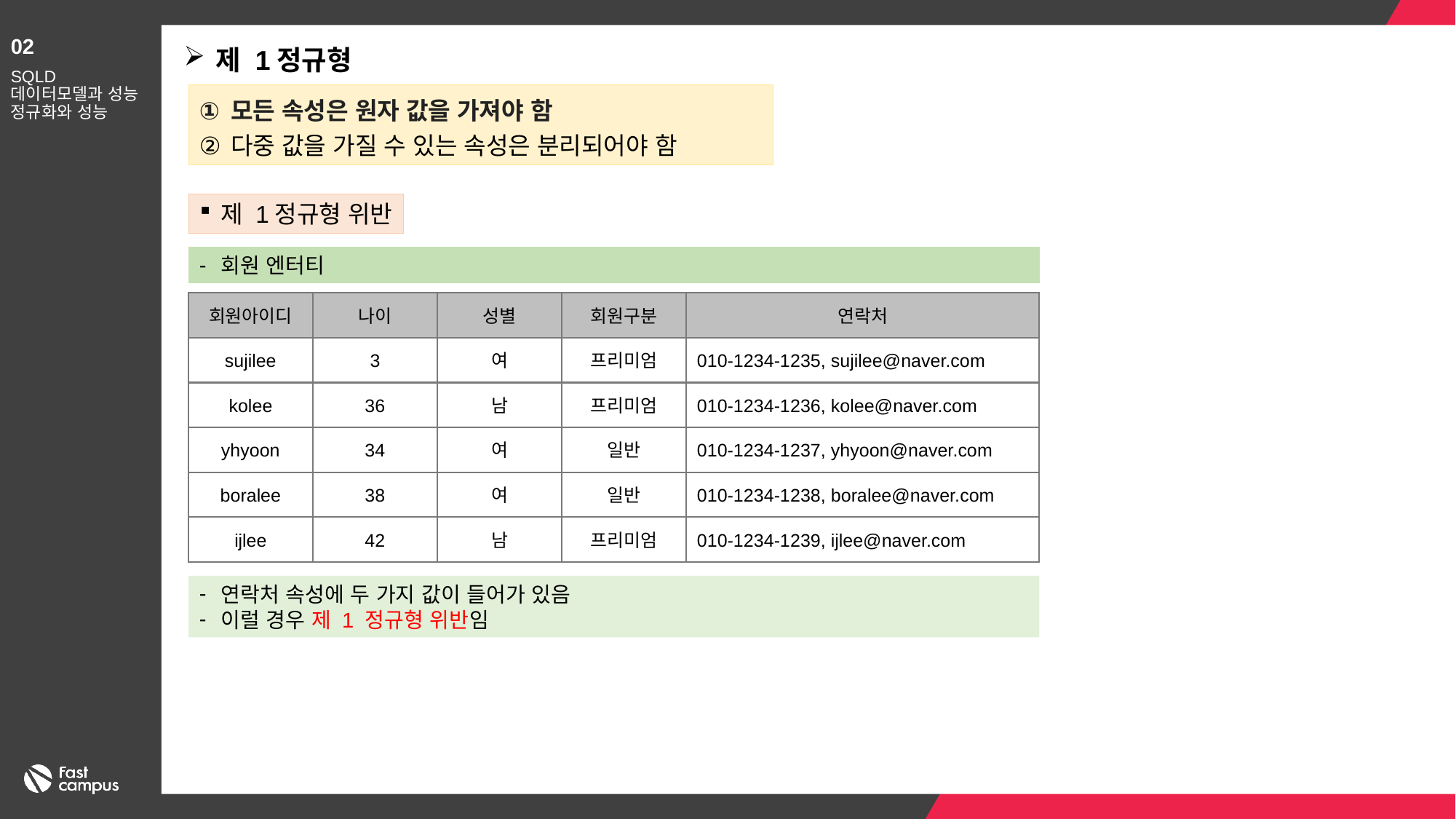

02
제 1정규형
SQLD
데이터모델과 성능
정규화와 성능

모든 속성은 원자 값을 가져야 함
다중 값을 가질 수 있는 속성은 분리되어야 함
제 1정규형 위반
회원 엔터티
회원아이디
나이
성별
회원구분
연락처
프리미엄
010-1234-1235, sujilee@naver.com
여
sujilee
3
남
프리미엄
010-1234-1236, kolee@naver.com
kolee
36
일반
010-1234-1237, yhyoon@naver.com
여
yhyoon
34
일반
010-1234-1238, boralee@naver.com
여
boralee
38
프리미엄
010-1234-1239, ijlee@naver.com
남
ijlee
42
연락처 속성에 두 가지 값이 들어가 있음
이럴 경우 제 1 정규형 위반임